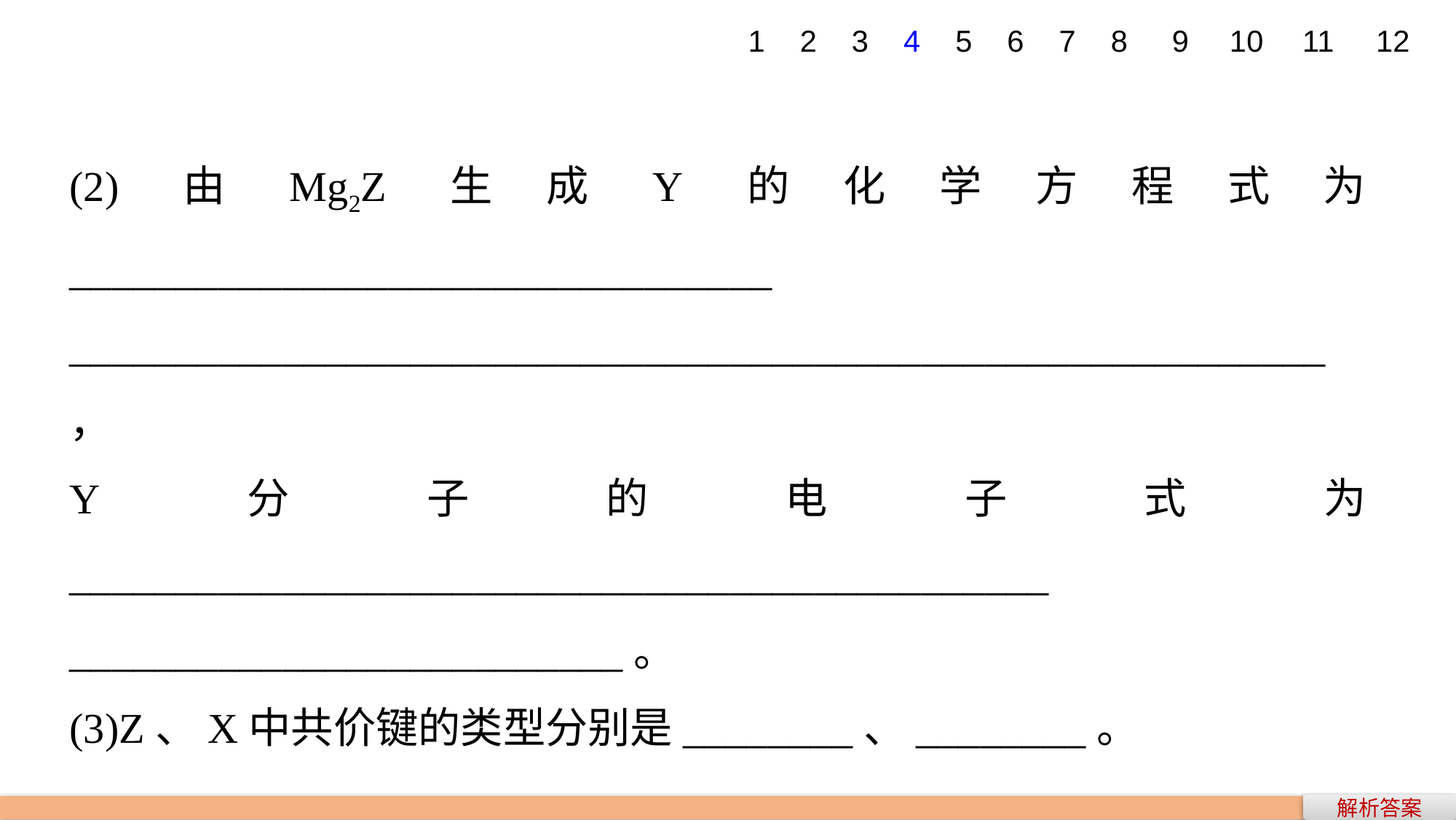

1
2
3
4
5
6
7
8
9
10
11
12
(2)由Mg2Z生成Y的化学方程式为_________________________________
___________________________________________________________，
Y分子的电子式为______________________________________________
__________________________。
(3)Z、X中共价键的类型分别是________、________。
解析答案